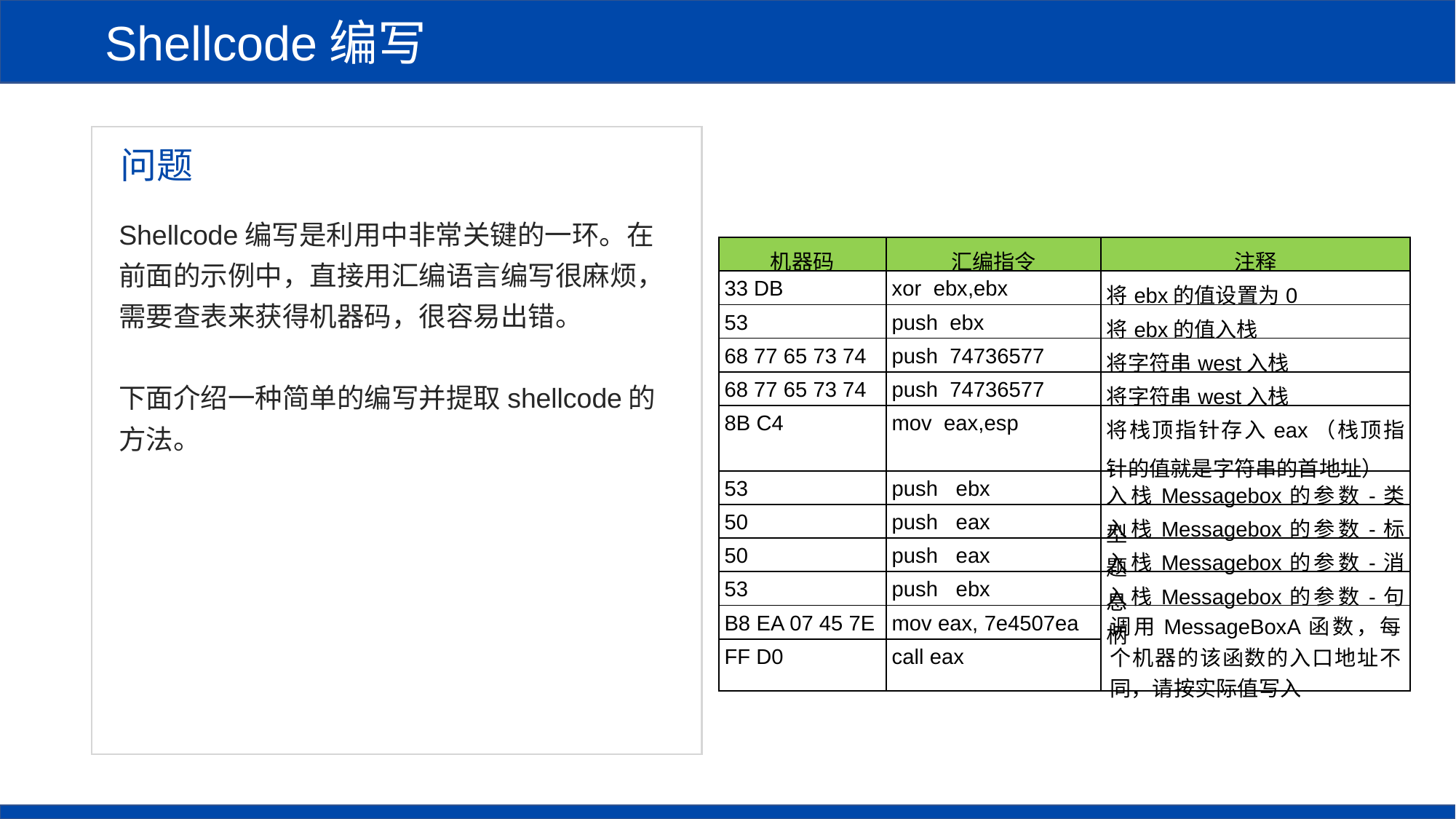

Shellcode编写

问题
Shellcode编写是利用中非常关键的一环。在前面的示例中，直接用汇编语言编写很麻烦，需要查表来获得机器码，很容易出错。

下面介绍一种简单的编写并提取shellcode的方法。
| 机器码 | 汇编指令 | 注释 |
| --- | --- | --- |
| 33 DB | xor ebx,ebx | 将ebx的值设置为0 |
| 53 | push ebx | 将ebx的值入栈 |
| 68 77 65 73 74 | push 74736577 | 将字符串west入栈 |
| 68 77 65 73 74 | push 74736577 | 将字符串west入栈 |
| 8B C4 | mov eax,esp | 将栈顶指针存入eax（栈顶指针的值就是字符串的首地址） |
| 53 | push ebx | 入栈Messagebox的参数-类型 |
| 50 | push eax | 入栈Messagebox的参数-标题 |
| 50 | push eax | 入栈Messagebox的参数-消息 |
| 53 | push ebx | 入栈Messagebox的参数-句柄 |
| B8 EA 07 45 7E | mov eax, 7e4507ea | 调用MessageBoxA函数，每个机器的该函数的入口地址不同，请按实际值写入 |
| FF D0 | call eax |  |